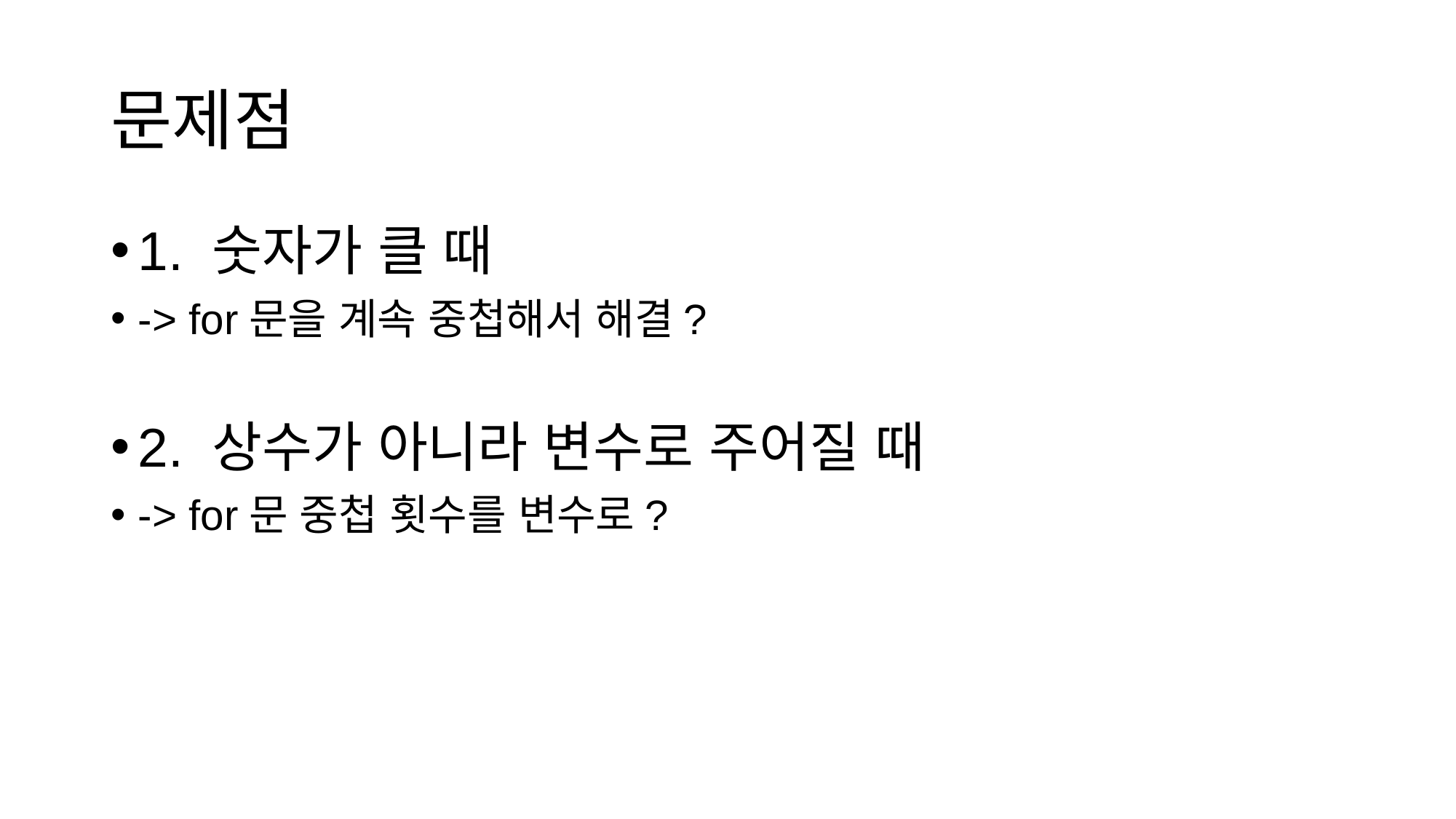

# 문제점
1. 숫자가 클 때
-> for문을 계속 중첩해서 해결?

2. 상수가 아니라 변수로 주어질 때
-> for문 중첩 횟수를 변수로?